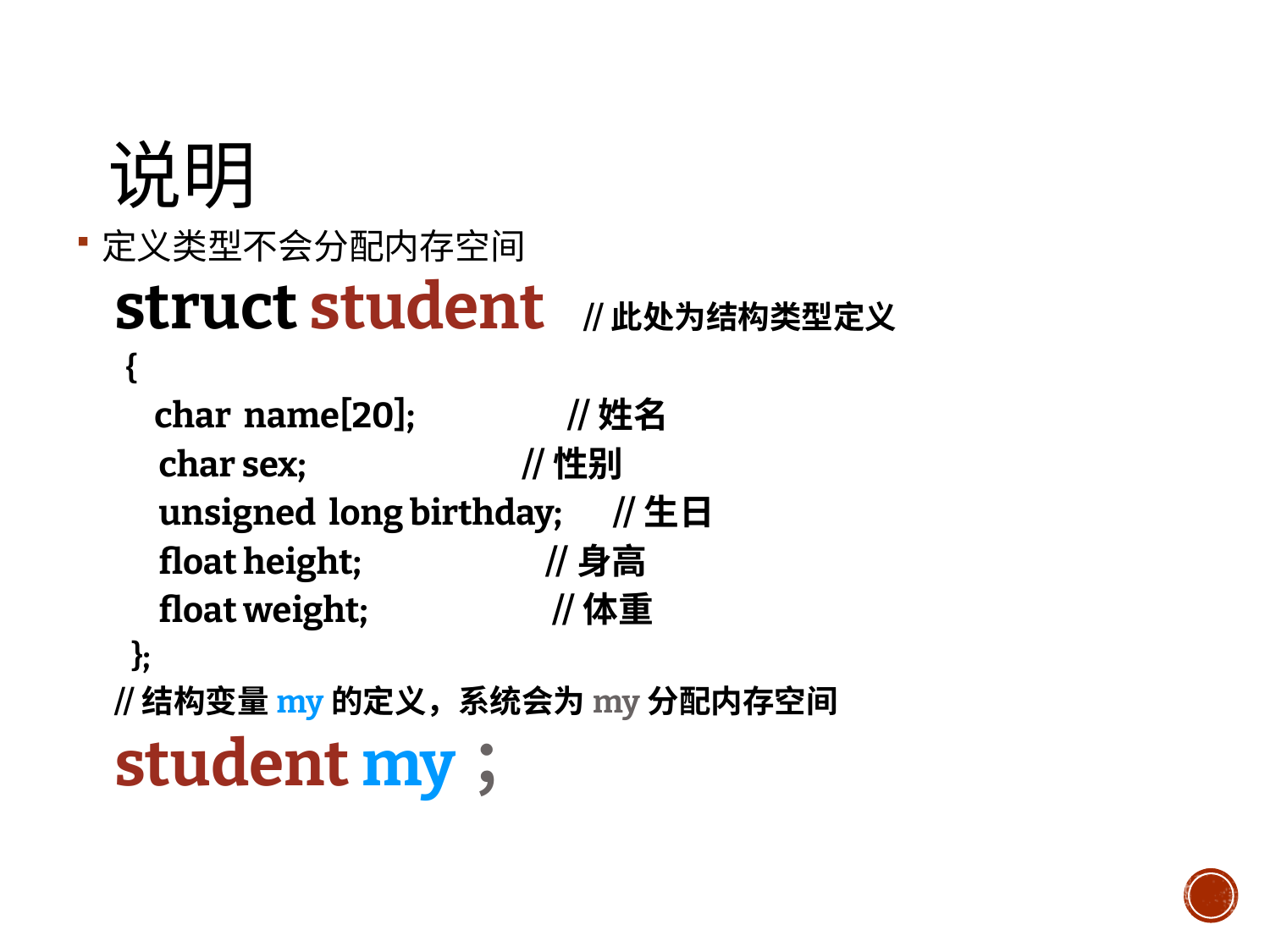

# 说明
定义类型不会分配内存空间
struct student      //此处为结构类型定义
  {
       char  name[20];                        //姓名
       char sex;                                  //性别
       unsigned  long birthday;        //生日
       float height;                             //身高
       float weight;                             //体重
   };
//结构变量my的定义，系统会为my分配内存空间
student my；